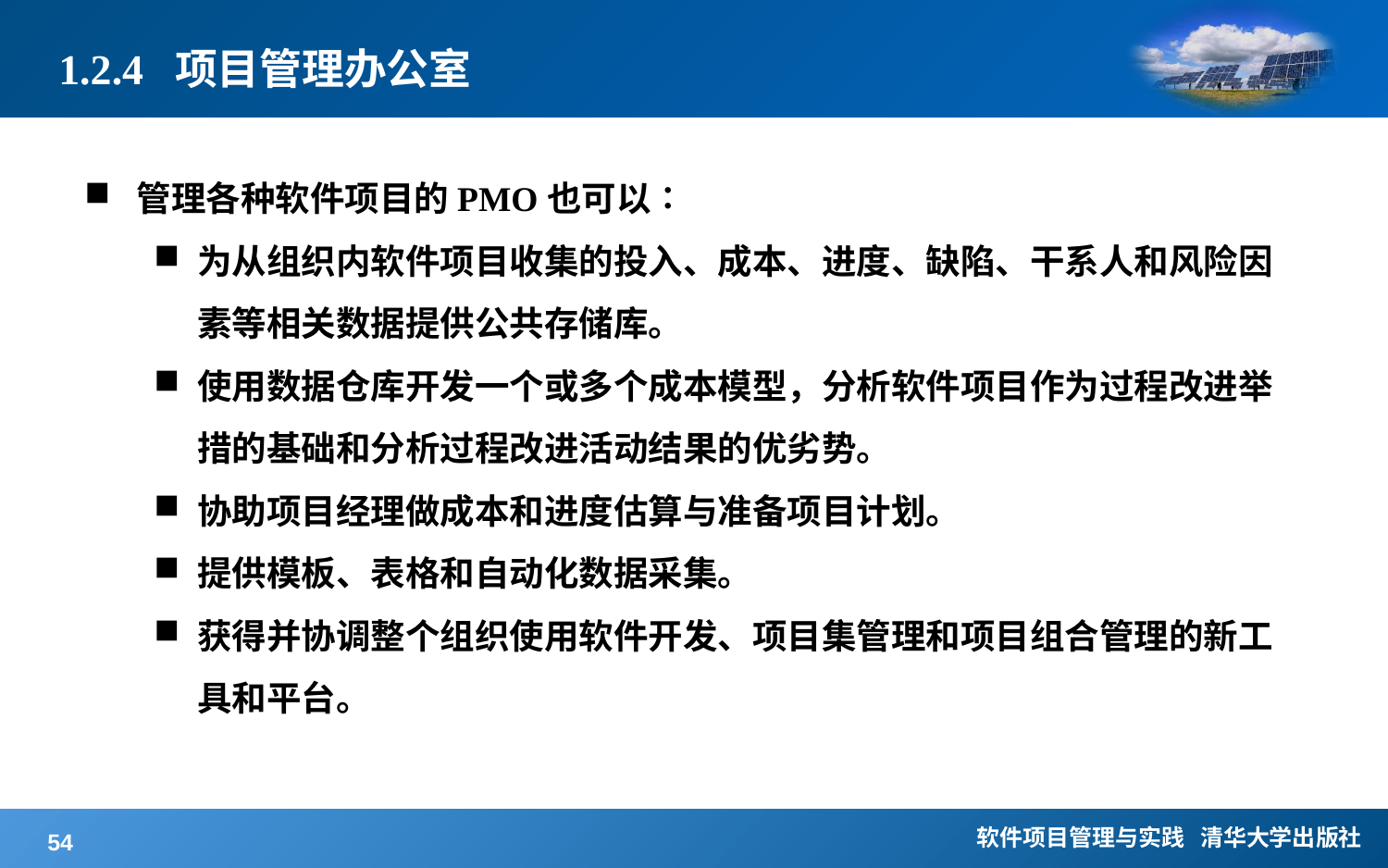

# 1.2.4  项目管理办公室
管理各种软件项目的PMO也可以∶
为从组织内软件项目收集的投入、成本、进度、缺陷、干系人和风险因素等相关数据提供公共存储库。
使用数据仓库开发一个或多个成本模型，分析软件项目作为过程改进举措的基础和分析过程改进活动结果的优劣势。
协助项目经理做成本和进度估算与准备项目计划。
提供模板、表格和自动化数据采集。
获得并协调整个组织使用软件开发、项目集管理和项目组合管理的新工具和平台。